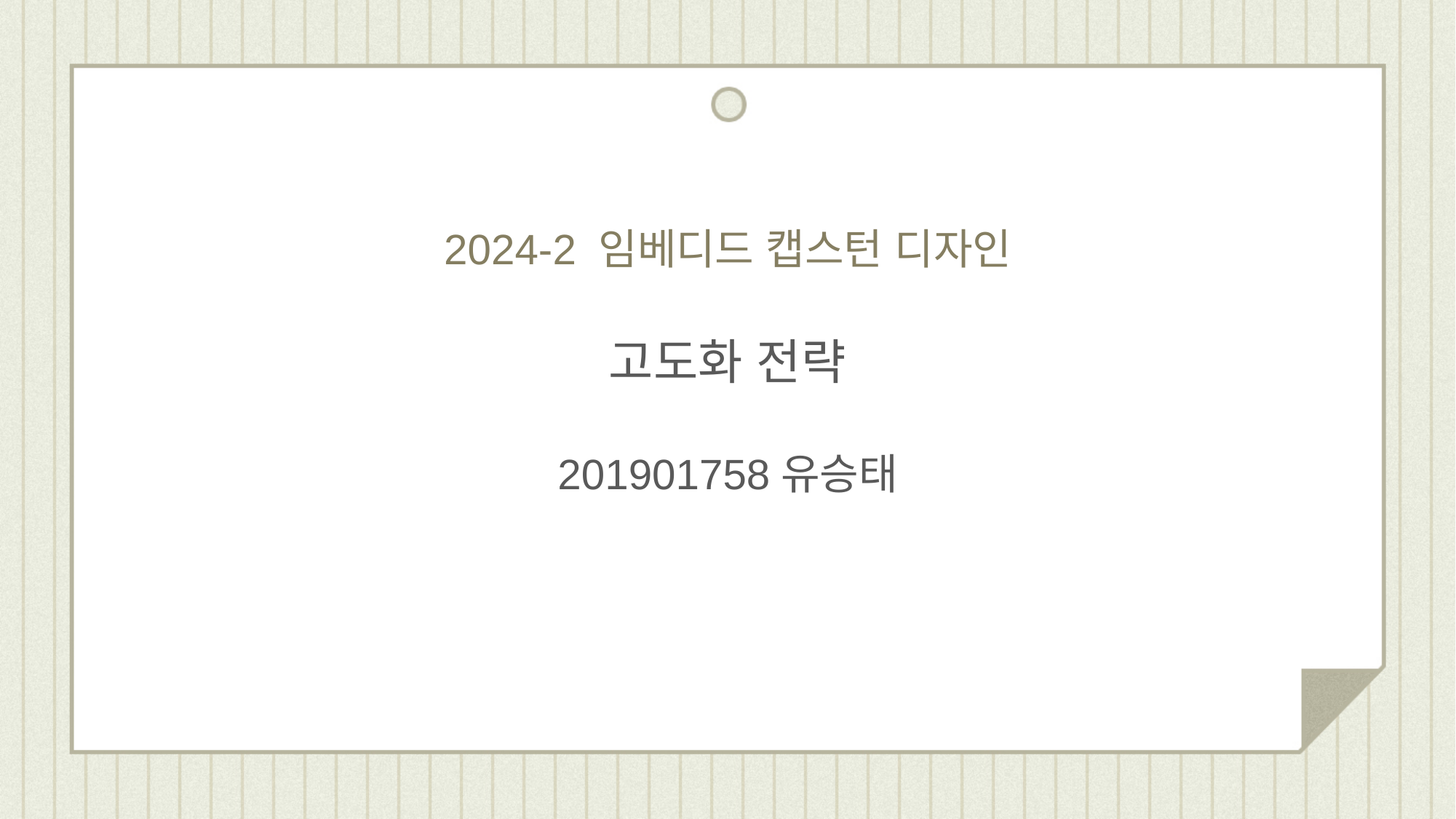

2024-2 임베디드 캡스턴 디자인

고도화 전략

201901758유승태